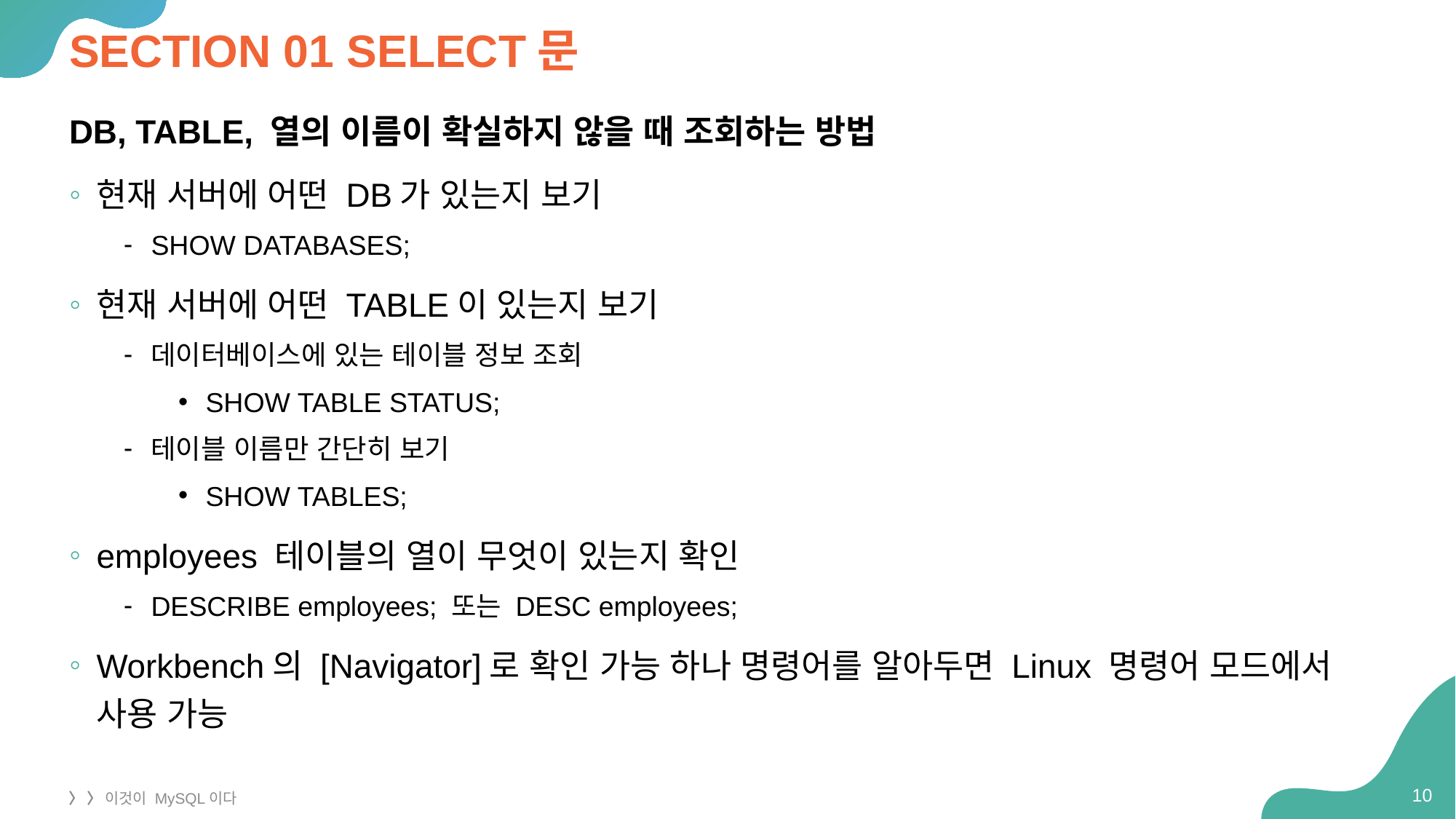

# SECTION 01 SELECT문
DB, TABLE, 열의 이름이 확실하지 않을 때 조회하는 방법
현재 서버에 어떤 DB가 있는지 보기
SHOW DATABASES;
현재 서버에 어떤 TABLE이 있는지 보기
데이터베이스에 있는 테이블 정보 조회
SHOW TABLE STATUS;
테이블 이름만 간단히 보기
SHOW TABLES;
employees 테이블의 열이 무엇이 있는지 확인
DESCRIBE employees; 또는 DESC employees;
Workbench의 [Navigator]로 확인 가능 하나 명령어를 알아두면 Linux 명령어 모드에서 사용 가능
10
〉 〉 이것이 MySQL이다